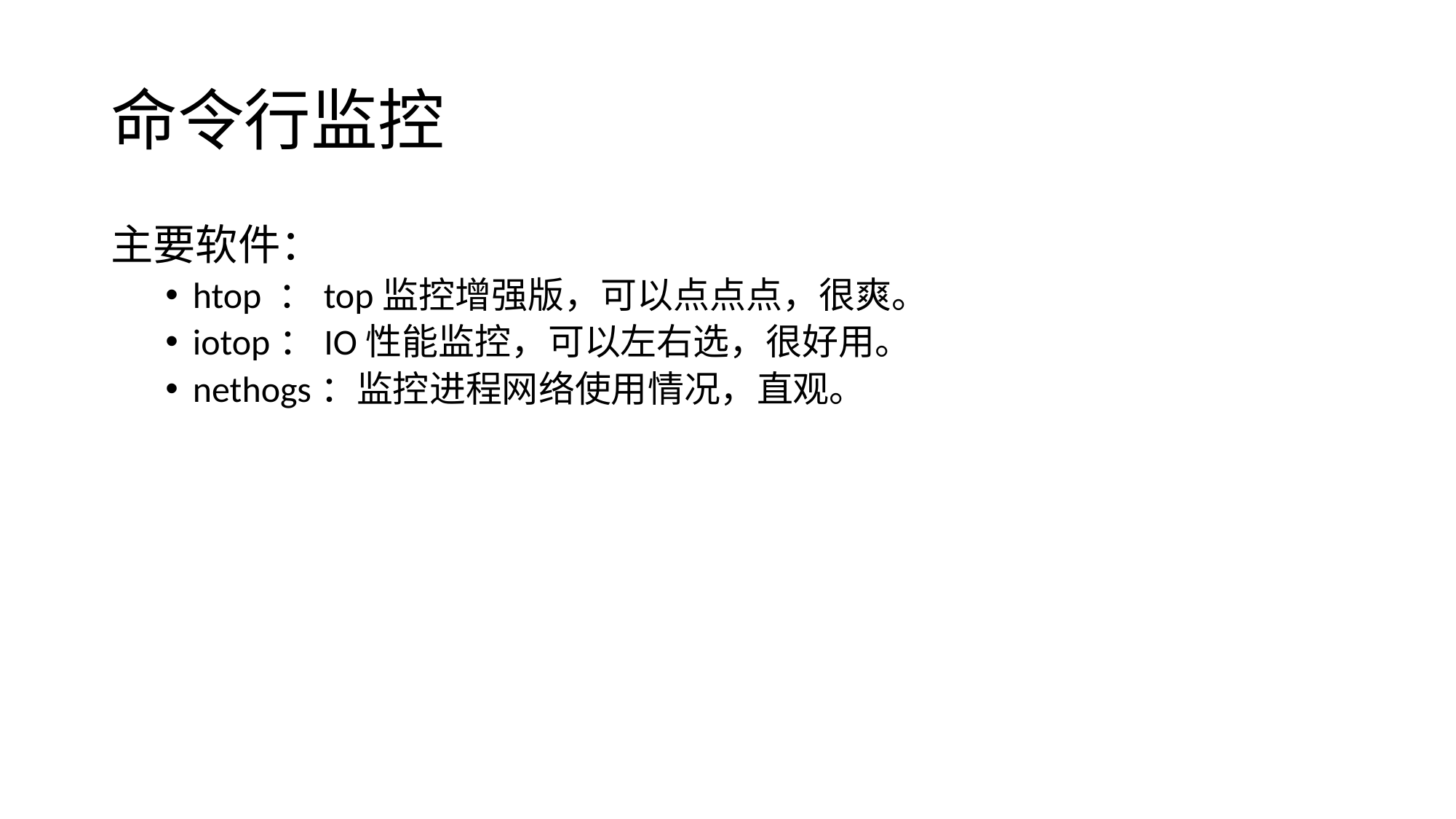

# 命令行监控
主要软件：
htop ：top监控增强版，可以点点点，很爽。
iotop：IO性能监控，可以左右选，很好用。
nethogs：监控进程网络使用情况，直观。